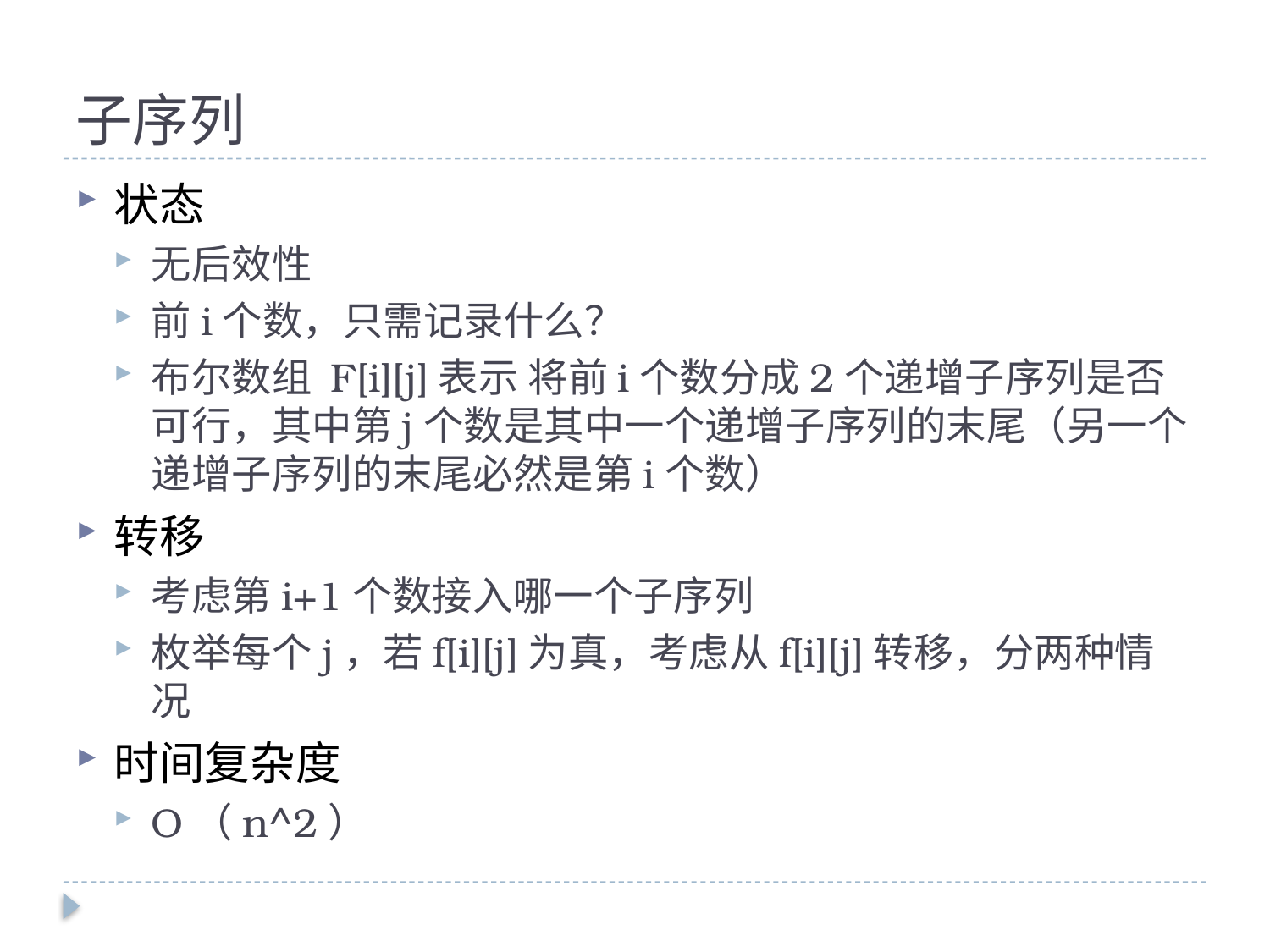

# 子序列
状态
无后效性
前i个数，只需记录什么？
布尔数组 F[i][j]表示 将前i个数分成2个递增子序列是否可行，其中第j个数是其中一个递增子序列的末尾（另一个递增子序列的末尾必然是第i个数）
转移
考虑第i+1个数接入哪一个子序列
枚举每个j，若f[i][j]为真，考虑从f[i][j]转移，分两种情况
时间复杂度
O（n^2）